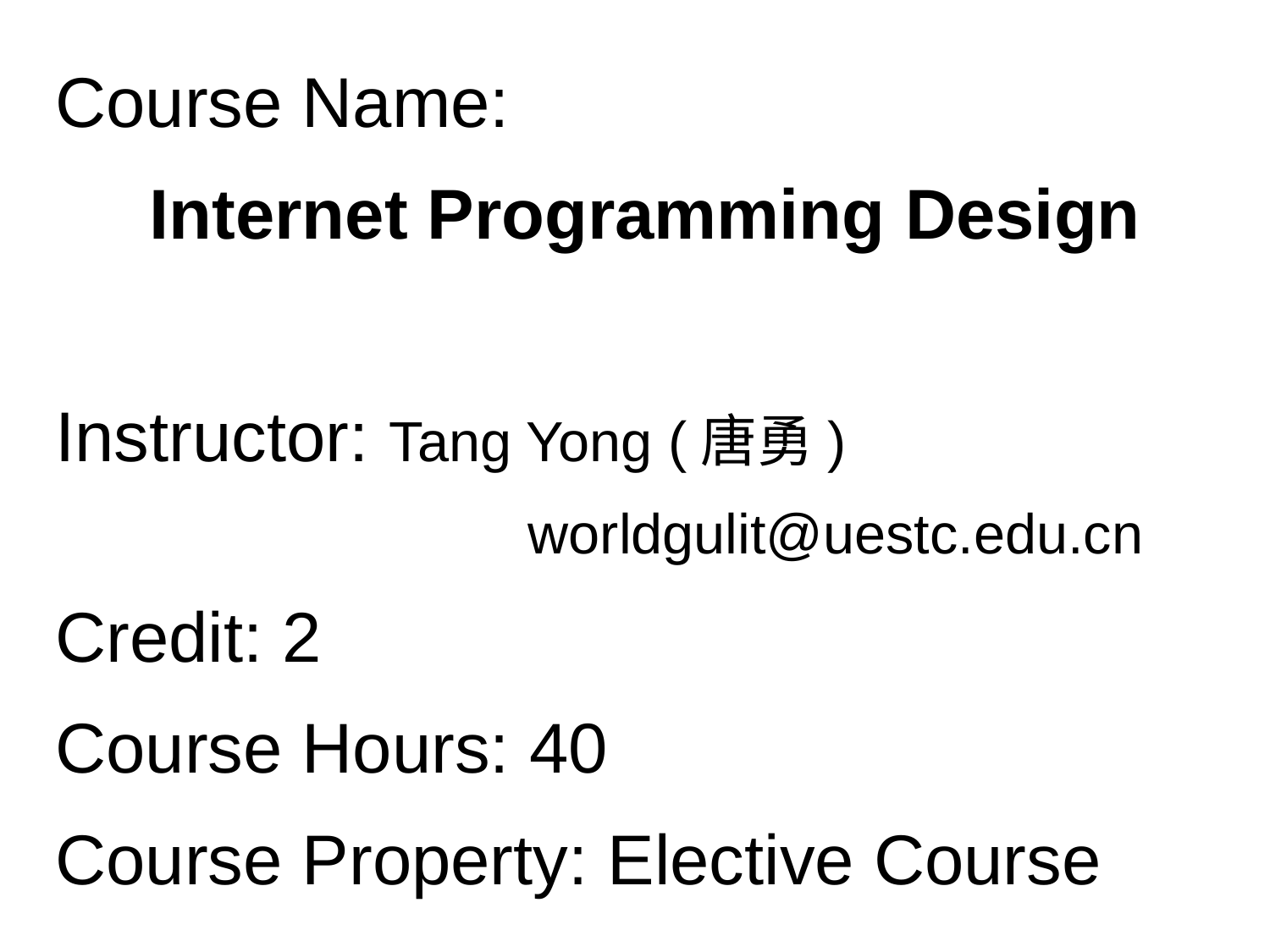

Course Name:
      Internet Programming Design

Instructor: Tang Yong (唐勇)
		                  worldgulit@uestc.edu.cn
Credit: 2
Course Hours: 40
Course Property: Elective Course